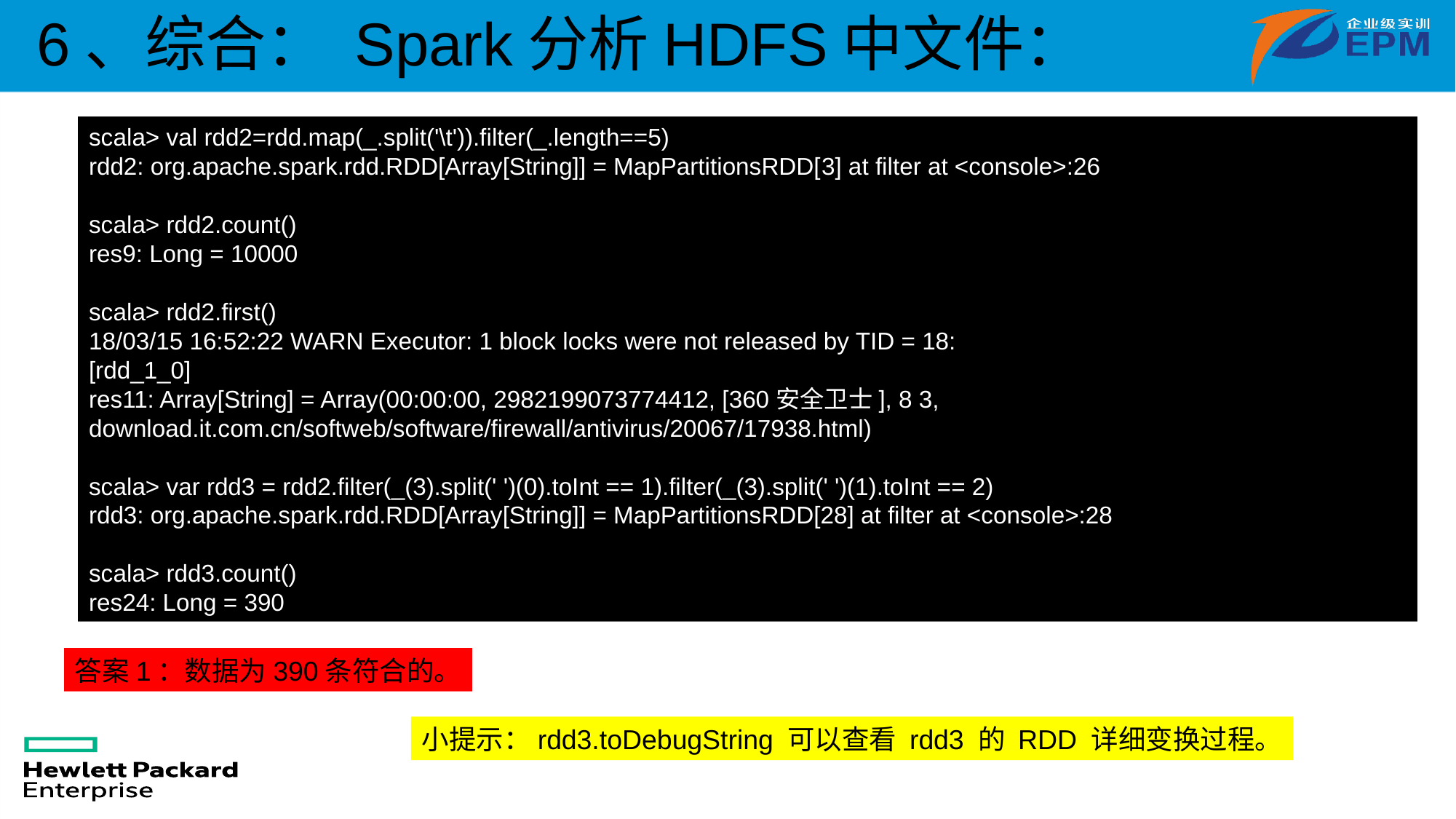

6、综合： Spark分析HDFS中文件：
scala> val rdd2=rdd.map(_.split('\t')).filter(_.length==5)
rdd2: org.apache.spark.rdd.RDD[Array[String]] = MapPartitionsRDD[3] at filter at <console>:26

scala> rdd2.count()
res9: Long = 10000

scala> rdd2.first()
18/03/15 16:52:22 WARN Executor: 1 block locks were not released by TID = 18:
[rdd_1_0]
res11: Array[String] = Array(00:00:00, 2982199073774412, [360安全卫士], 8 3, download.it.com.cn/softweb/software/firewall/antivirus/20067/17938.html)

scala> var rdd3 = rdd2.filter(_(3).split(' ')(0).toInt == 1).filter(_(3).split(' ')(1).toInt == 2)
rdd3: org.apache.spark.rdd.RDD[Array[String]] = MapPartitionsRDD[28] at filter at <console>:28

scala> rdd3.count()
res24: Long = 390
答案1：数据为390条符合的。
小提示：rdd3.toDebugString 可以查看 rdd3 的 RDD 详细变换过程。